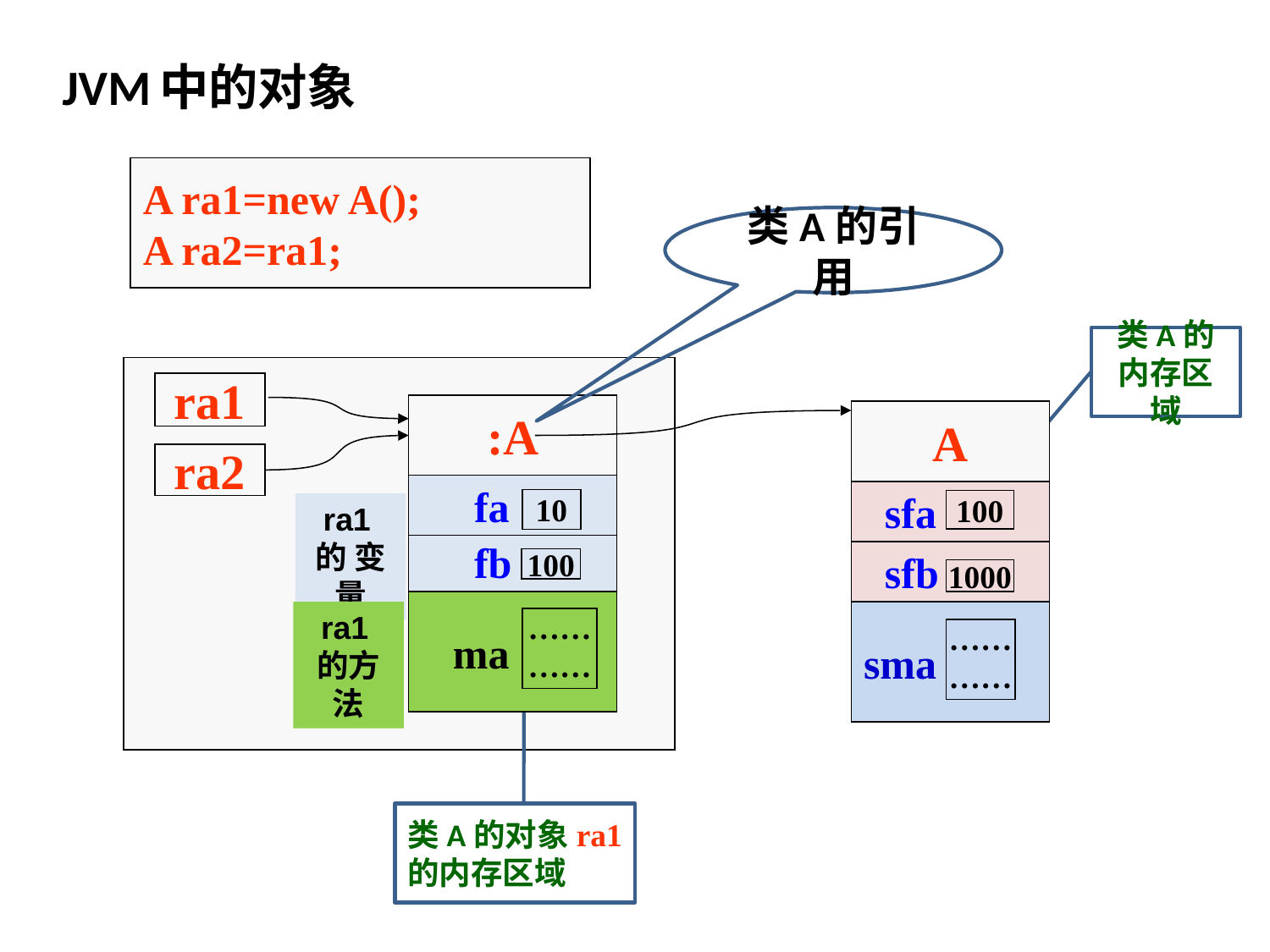

JVM中的对象
A ra1=new A();
A ra2=ra1;
类A的引用
类A的内存区域

ra1
:A
     fa
10
     fb
100
   ma
……
……
A
  sfa
100
  sfb
1000
sma
……
……
ra2
ra1的 变量
ra1的方法
类A的对象ra1的内存区域
7